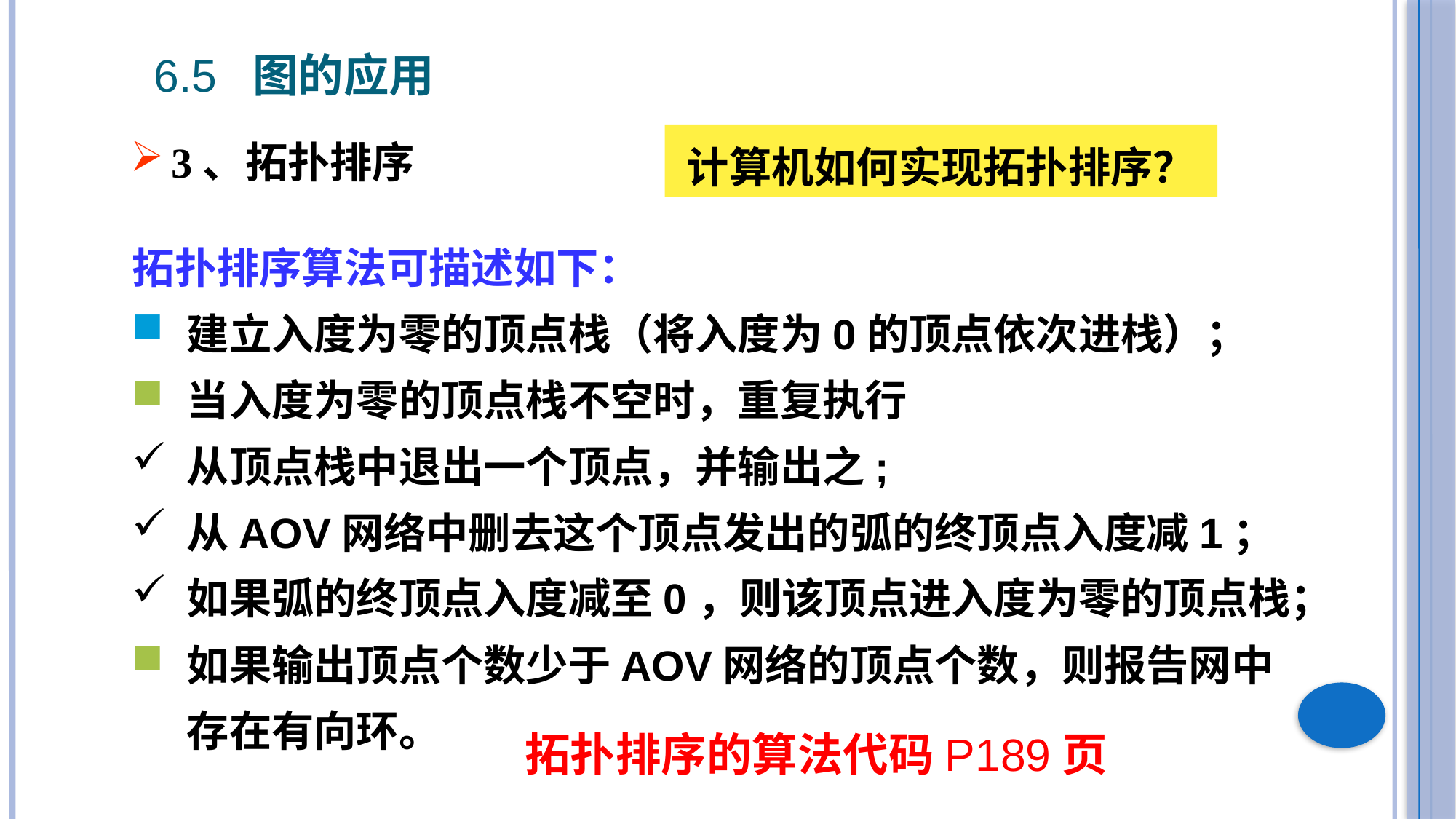

6.5  图的应用
3、拓扑排序

计算机如何实现拓扑排序？
拓扑排序算法可描述如下：
建立入度为零的顶点栈（将入度为0的顶点依次进栈）；
当入度为零的顶点栈不空时，重复执行
从顶点栈中退出一个顶点，并输出之;
从AOV网络中删去这个顶点发出的弧的终顶点入度减1；
如果弧的终顶点入度减至0，则该顶点进入度为零的顶点栈；
如果输出顶点个数少于AOV网络的顶点个数，则报告网中存在有向环。
# 拓扑排序的算法代码P189页